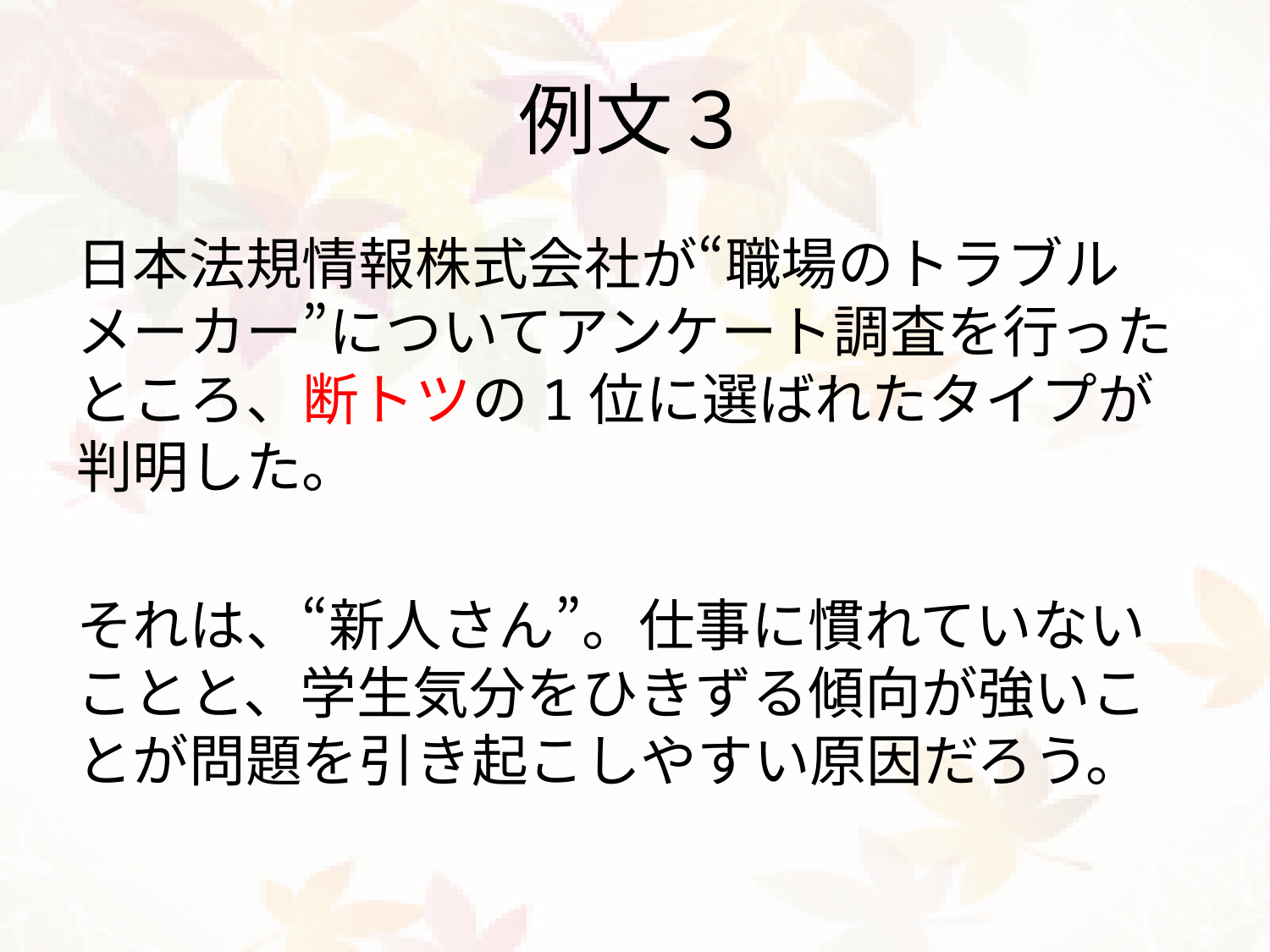

# 例文３
日本法規情報株式会社が“職場のトラブルメーカー”についてアンケート調査を行ったところ、断トツの1位に選ばれたタイプが判明した。

それは、“新人さん”。仕事に慣れていないことと、学生気分をひきずる傾向が強いことが問題を引き起こしやすい原因だろう。